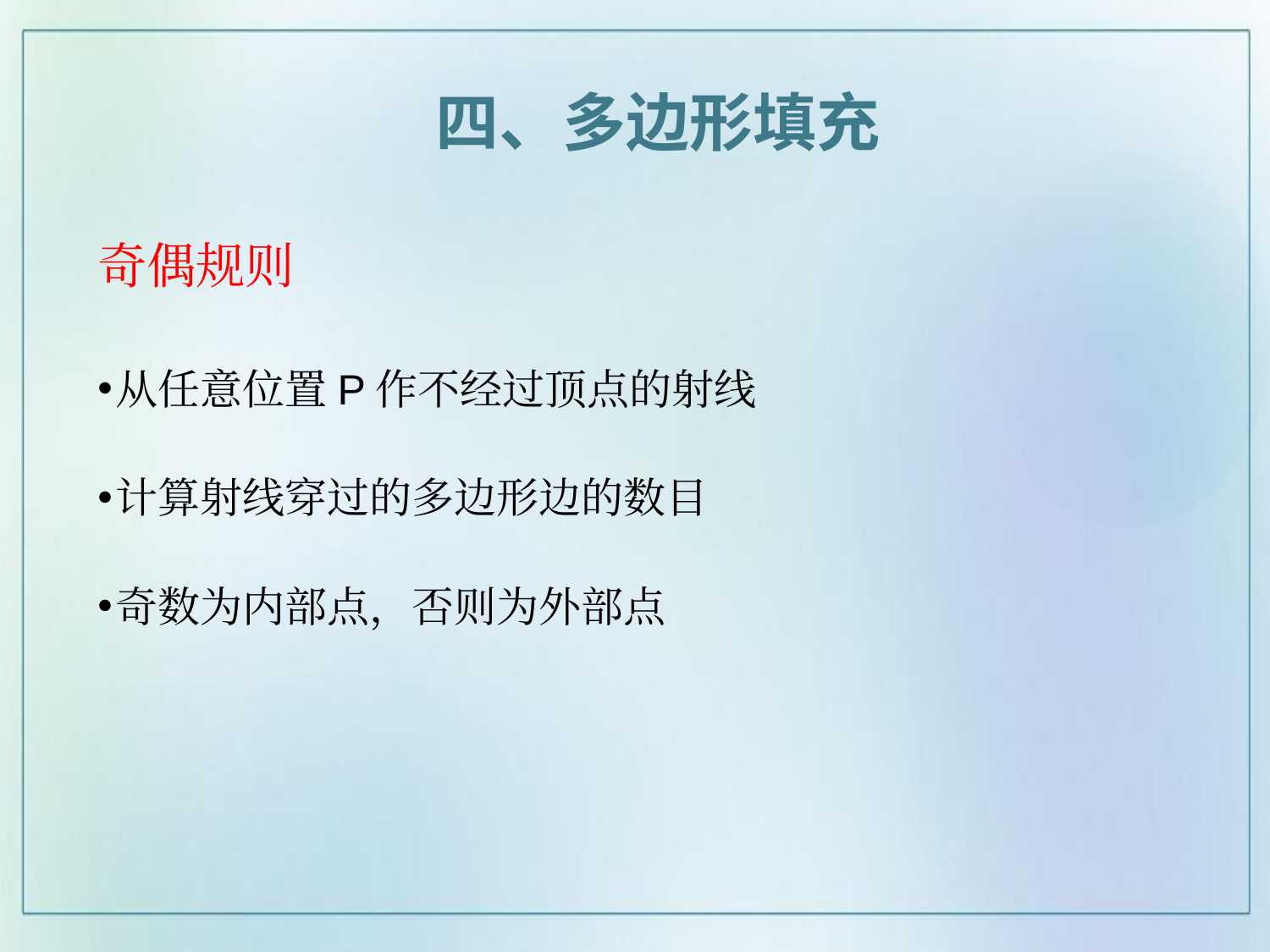

四、多边形填充
# 奇偶规则
从任意位置P作不经过顶点的射线
计算射线穿过的多边形边的数目
奇数为内部点，否则为外部点